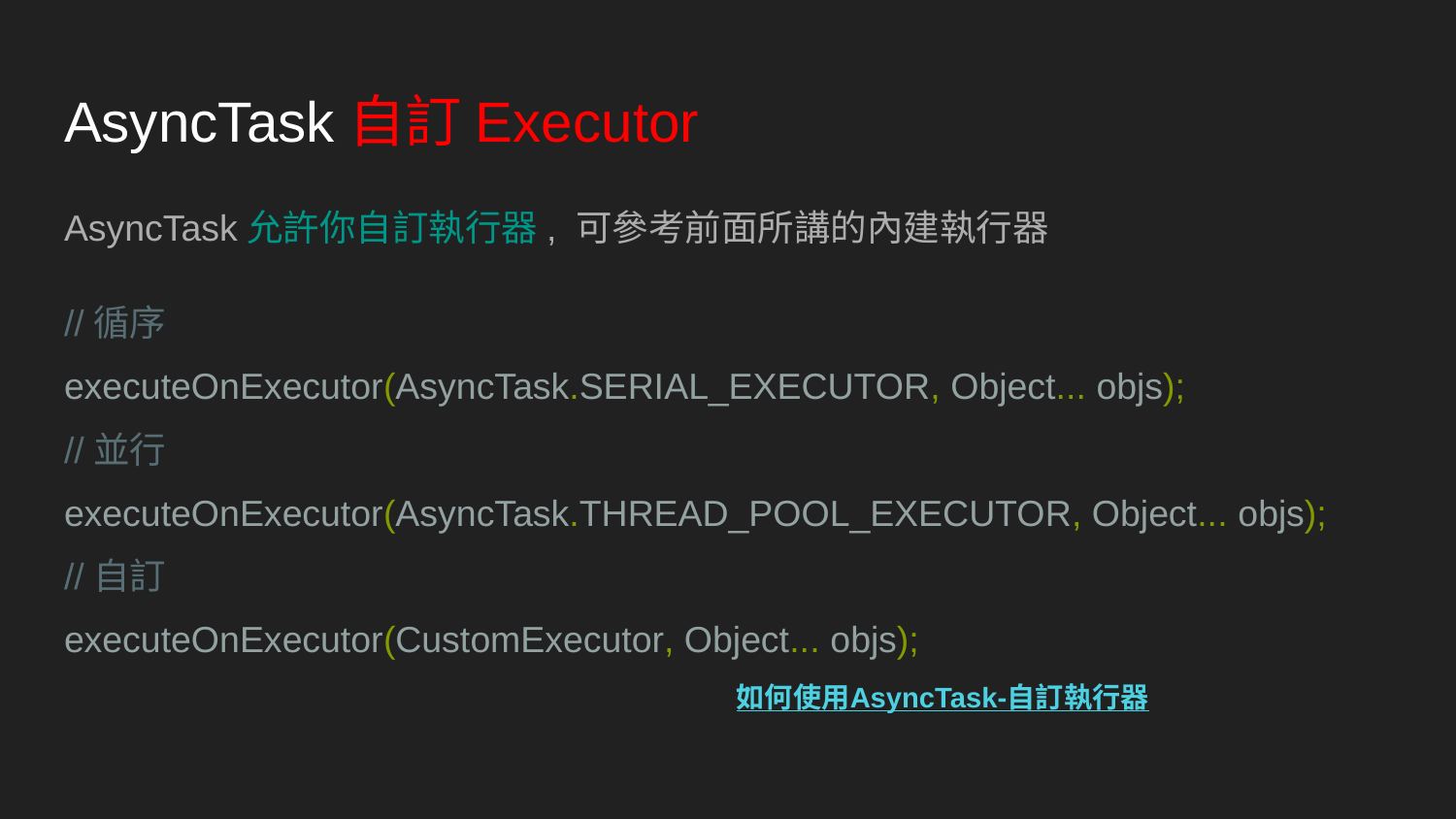

# AsyncTask自訂Executor
AsyncTask允許你自訂執行器, 可參考前面所講的內建執行器
//循序
executeOnExecutor(AsyncTask.SERIAL_EXECUTOR, Object... objs);
//並行
executeOnExecutor(AsyncTask.THREAD_POOL_EXECUTOR, Object... objs);
//自訂
executeOnExecutor(CustomExecutor, Object... objs);

如何使用AsyncTask-自訂執行器